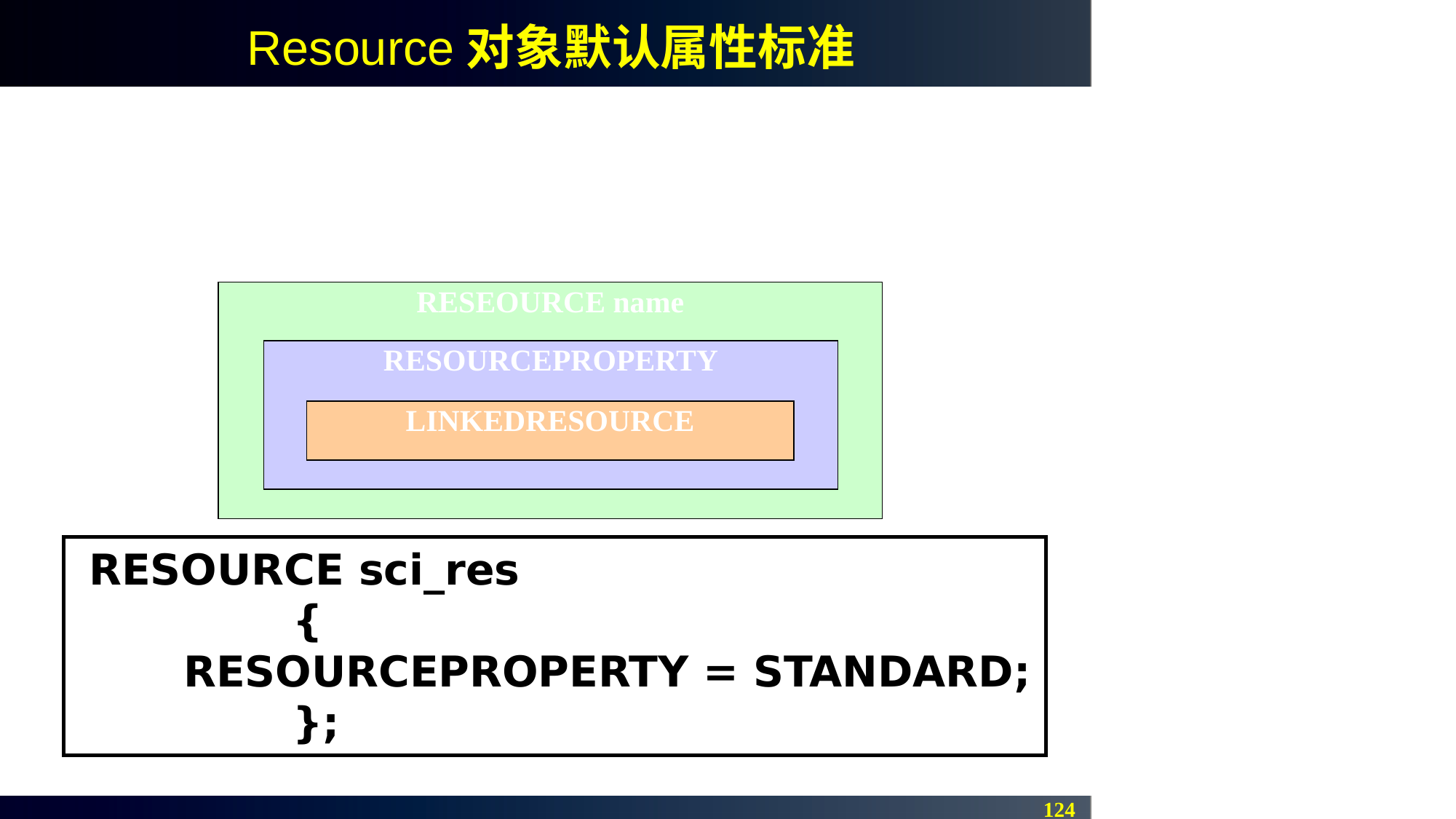

Resource对象默认属性标准
RESEOURCE name

RESOURCEPROPERTY

LINKEDRESOURCE
 RESOURCE sci_res
		{
	RESOURCEPROPERTY = STANDARD;
	 	};